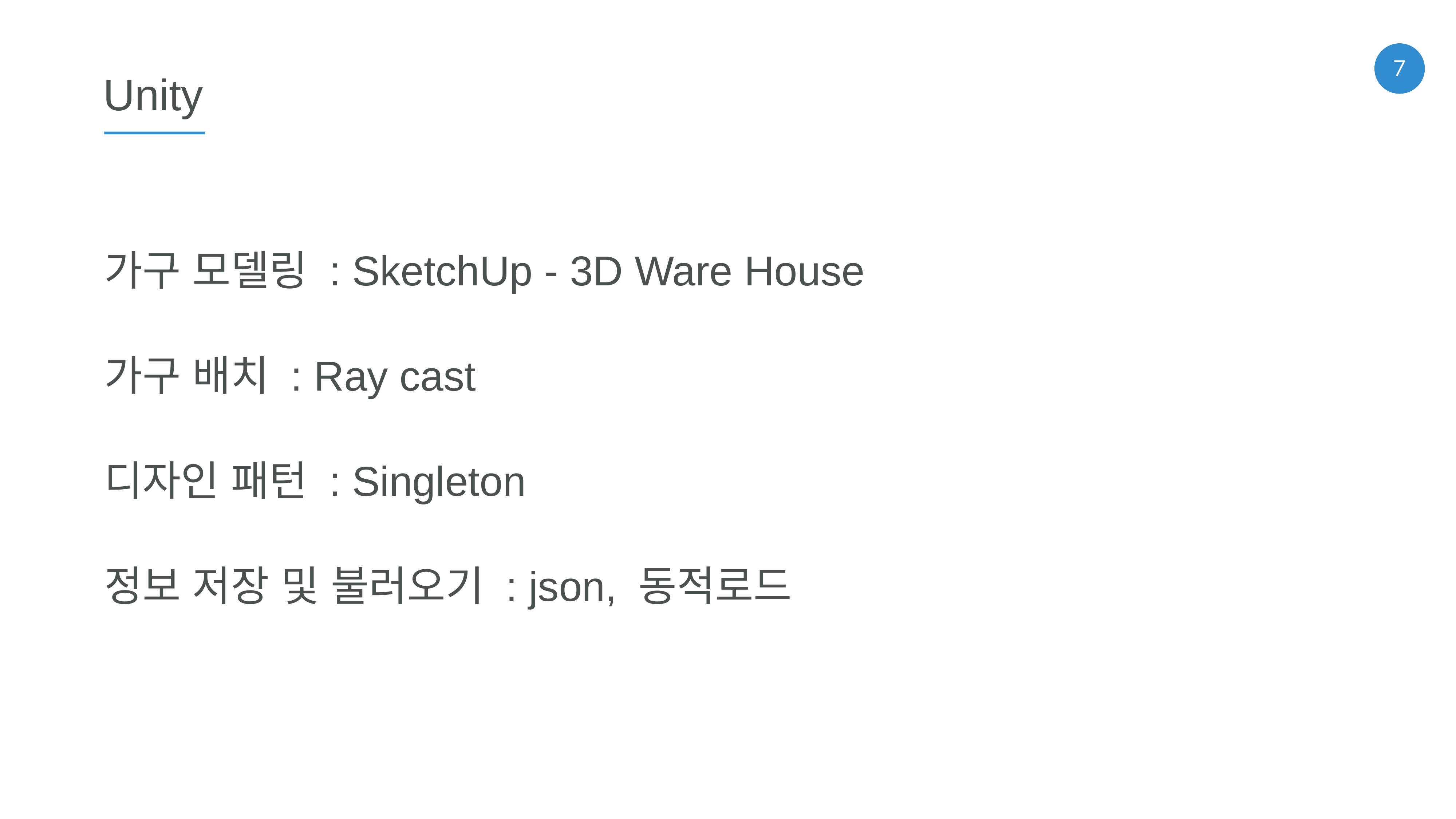

Unity

가구 모델링 : SketchUp - 3D Ware House

가구 배치 : Ray cast

디자인 패턴 : Singleton

정보 저장 및 불러오기 : json, 동적로드